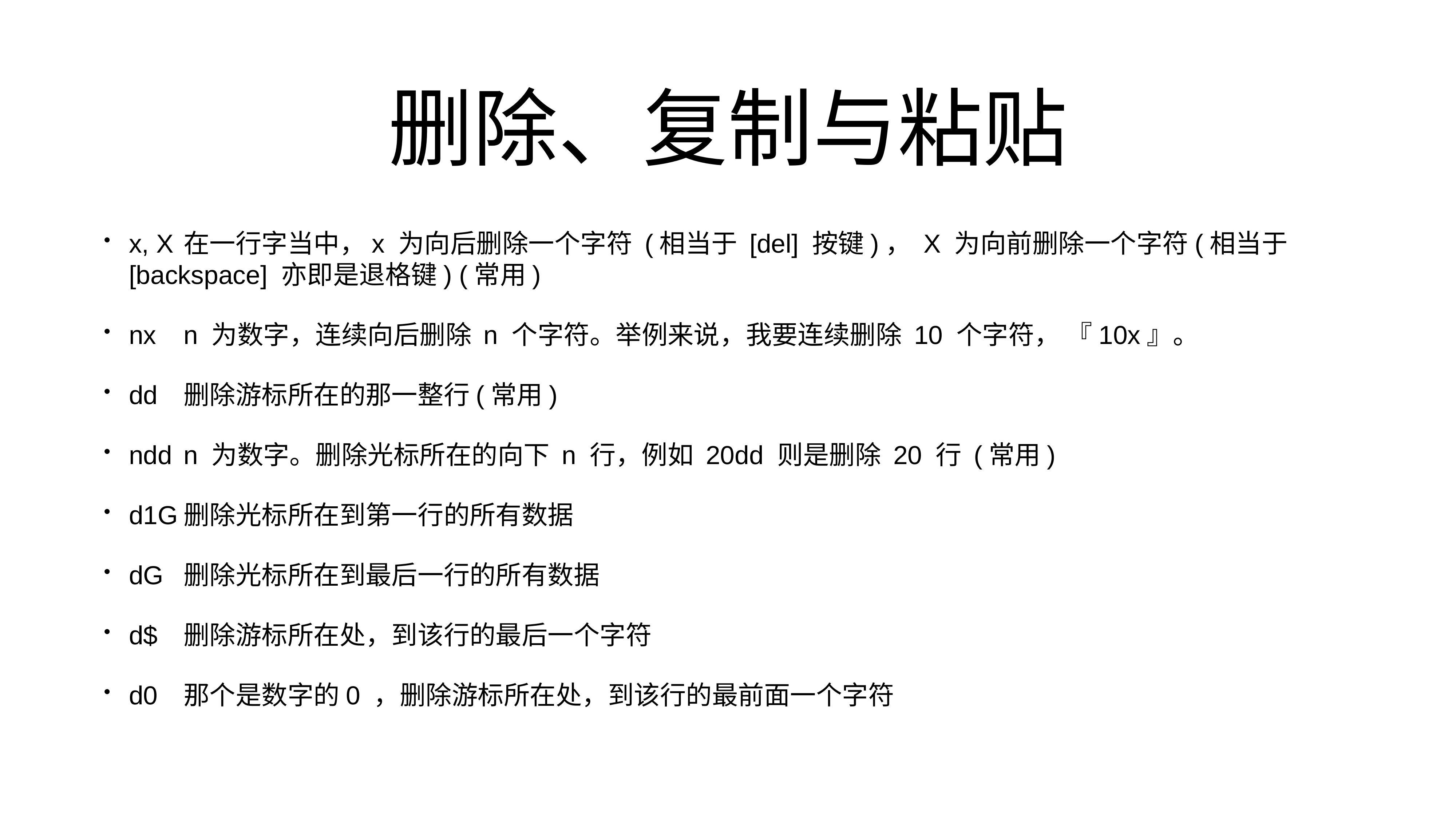

# 删除、复制与粘贴
x, X	在一行字当中，x 为向后删除一个字符 (相当于 [del] 按键)， X 为向前删除一个字符(相当于 [backspace] 亦即是退格键) (常用)
nx	n 为数字，连续向后删除 n 个字符。举例来说，我要连续删除 10 个字符， 『10x』。
dd	删除游标所在的那一整行(常用)
ndd	n 为数字。删除光标所在的向下 n 行，例如 20dd 则是删除 20 行 (常用)
d1G	删除光标所在到第一行的所有数据
dG	删除光标所在到最后一行的所有数据
d$	删除游标所在处，到该行的最后一个字符
d0	那个是数字的0 ，删除游标所在处，到该行的最前面一个字符